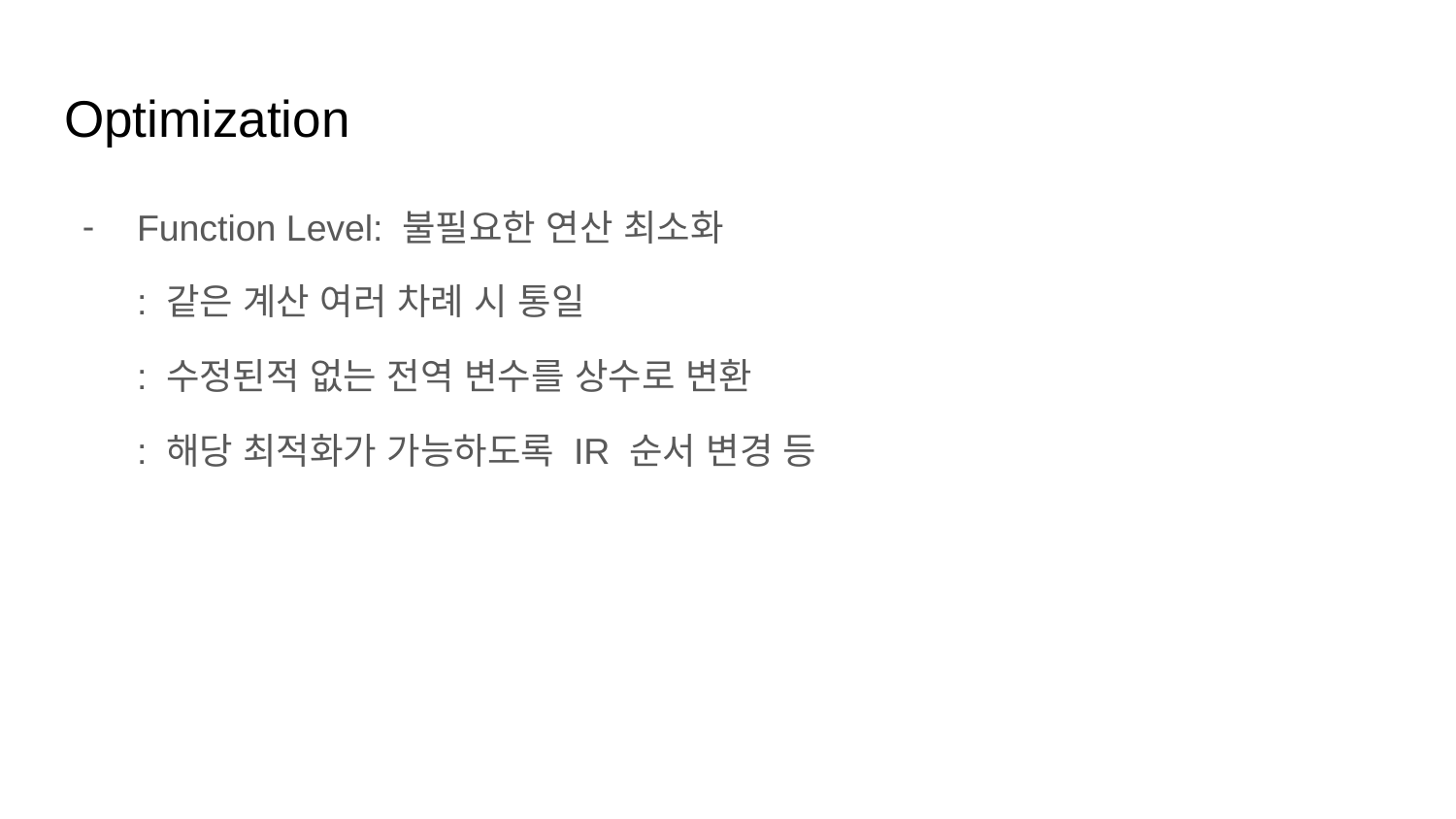

# Optimization
Function Level: 불필요한 연산 최소화
: 같은 계산 여러 차례 시 통일
: 수정된적 없는 전역 변수를 상수로 변환
: 해당 최적화가 가능하도록 IR 순서 변경 등